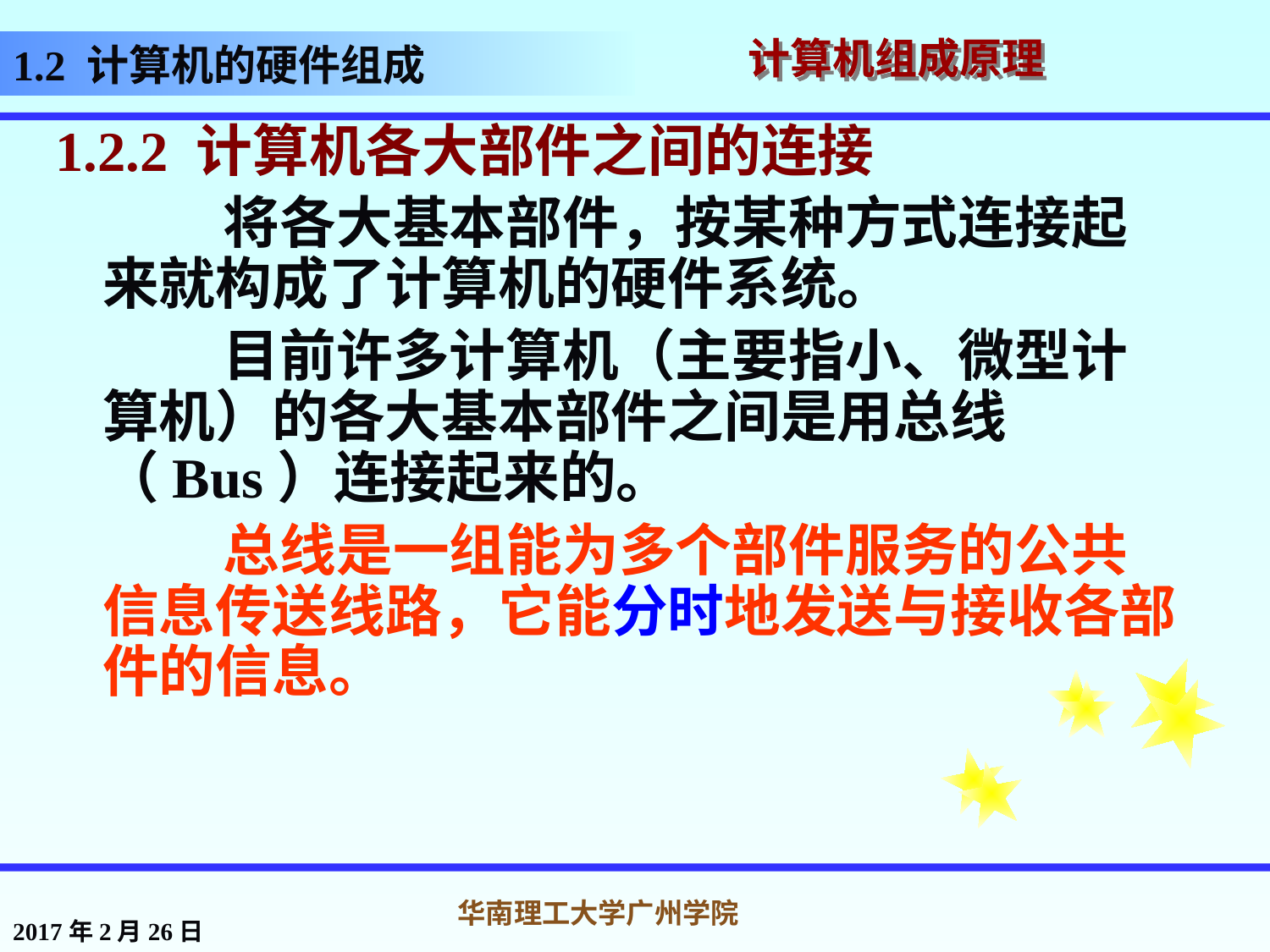

1.2 计算机的硬件组成
1.2.2 计算机各大部件之间的连接
            将各大基本部件，按某种方式连接起来就构成了计算机的硬件系统。
            目前许多计算机（主要指小、微型计算机）的各大基本部件之间是用总线（Bus）连接起来的。
            总线是一组能为多个部件服务的公共信息传送线路，它能分时地发送与接收各部件的信息。
2017年2月26日